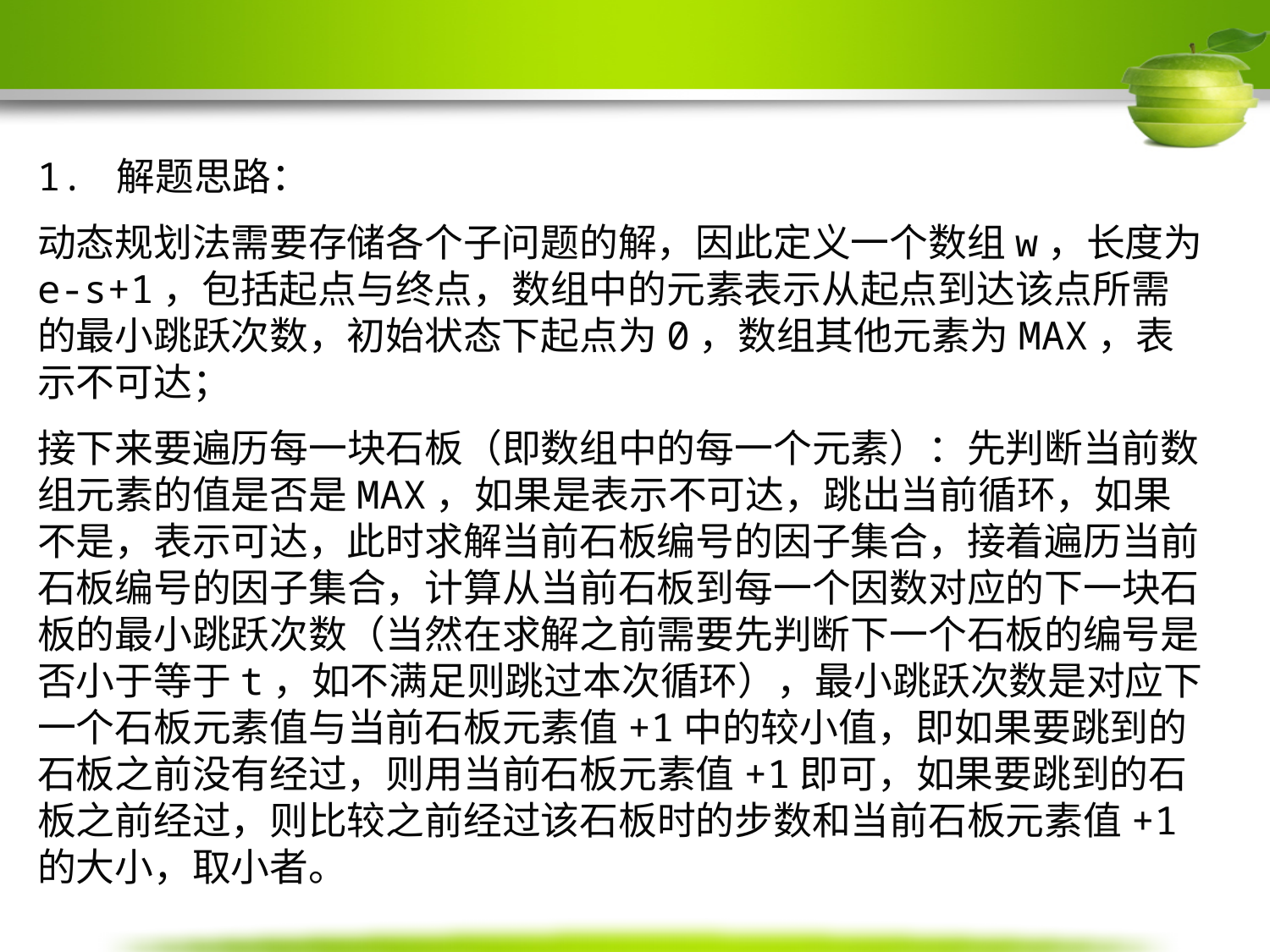

1. 解题思路：
动态规划法需要存储各个子问题的解，因此定义一个数组w，长度为e-s+1，包括起点与终点，数组中的元素表示从起点到达该点所需的最小跳跃次数，初始状态下起点为0，数组其他元素为MAX，表示不可达；
接下来要遍历每一块石板（即数组中的每一个元素）：先判断当前数组元素的值是否是MAX，如果是表示不可达，跳出当前循环，如果不是，表示可达，此时求解当前石板编号的因子集合，接着遍历当前石板编号的因子集合，计算从当前石板到每一个因数对应的下一块石板的最小跳跃次数（当然在求解之前需要先判断下一个石板的编号是否小于等于t，如不满足则跳过本次循环），最小跳跃次数是对应下一个石板元素值与当前石板元素值+1中的较小值，即如果要跳到的石板之前没有经过，则用当前石板元素值+1即可，如果要跳到的石板之前经过，则比较之前经过该石板时的步数和当前石板元素值+1的大小，取小者。